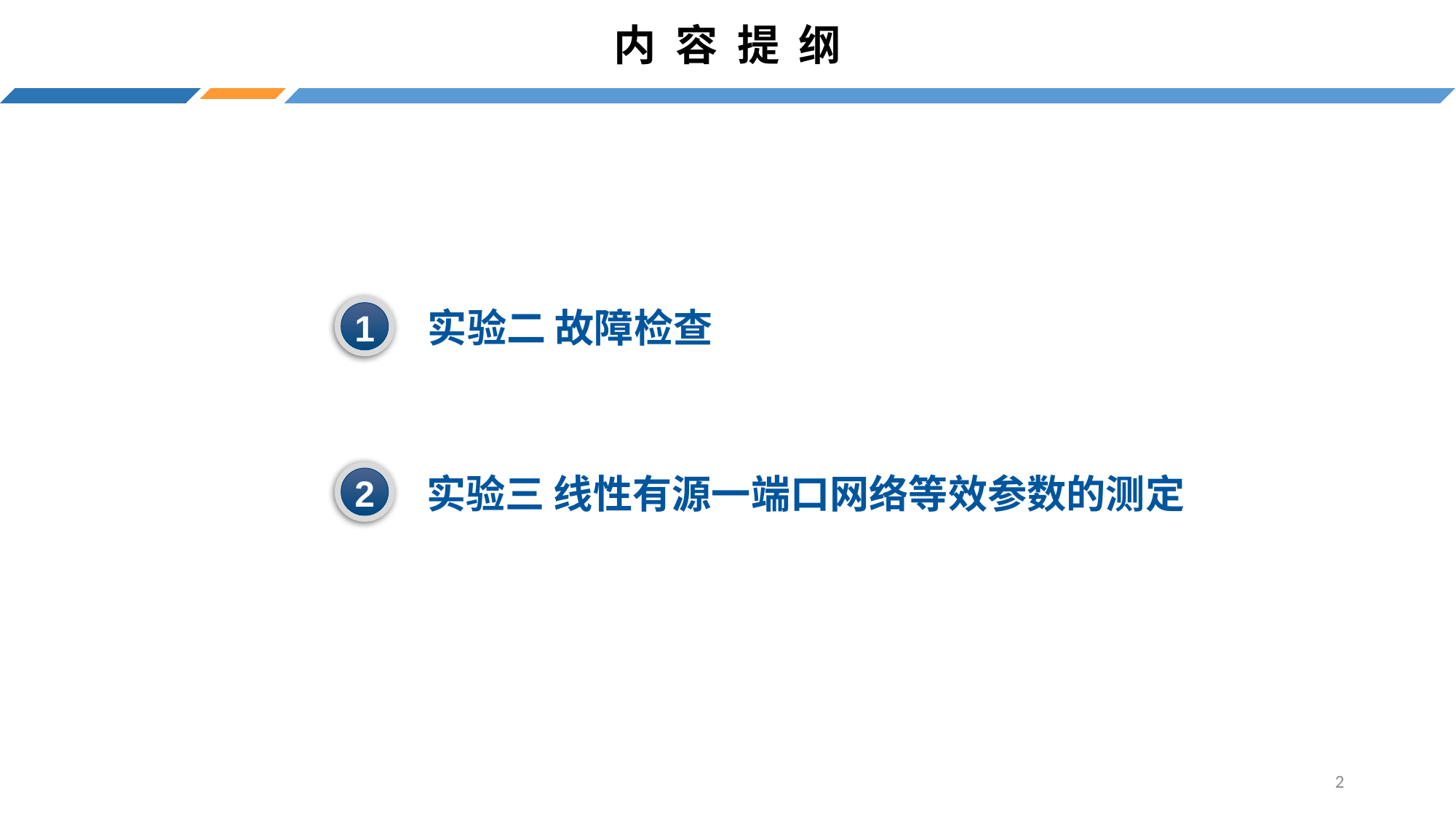

# 内  容  提  纲

实验二 故障检查
1

实验三 线性有源一端口网络等效参数的测定
2

2